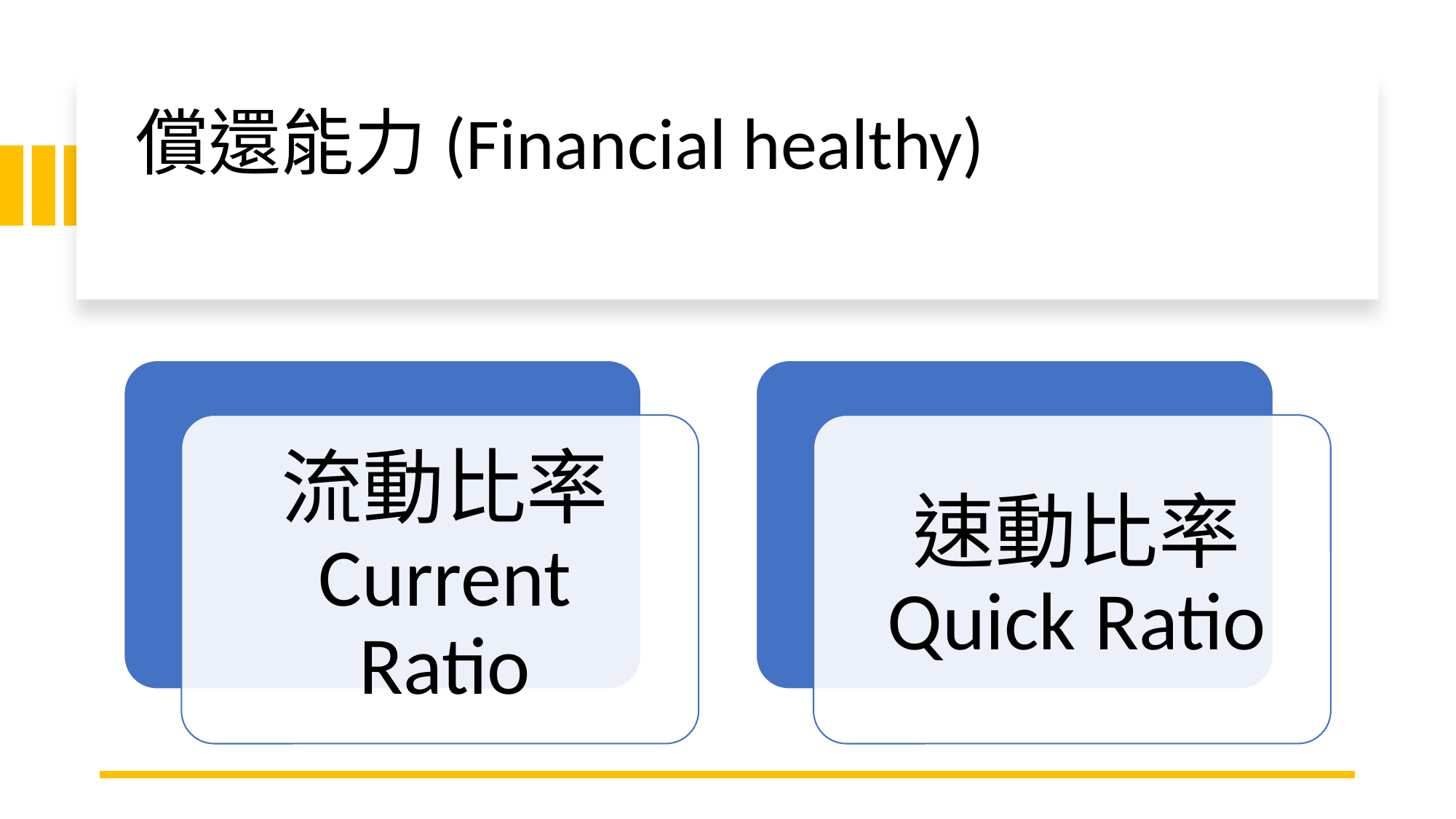

# 償還能力(Financial healthy)

流動比率 Current Ratio
速動比率 Quick Ratio